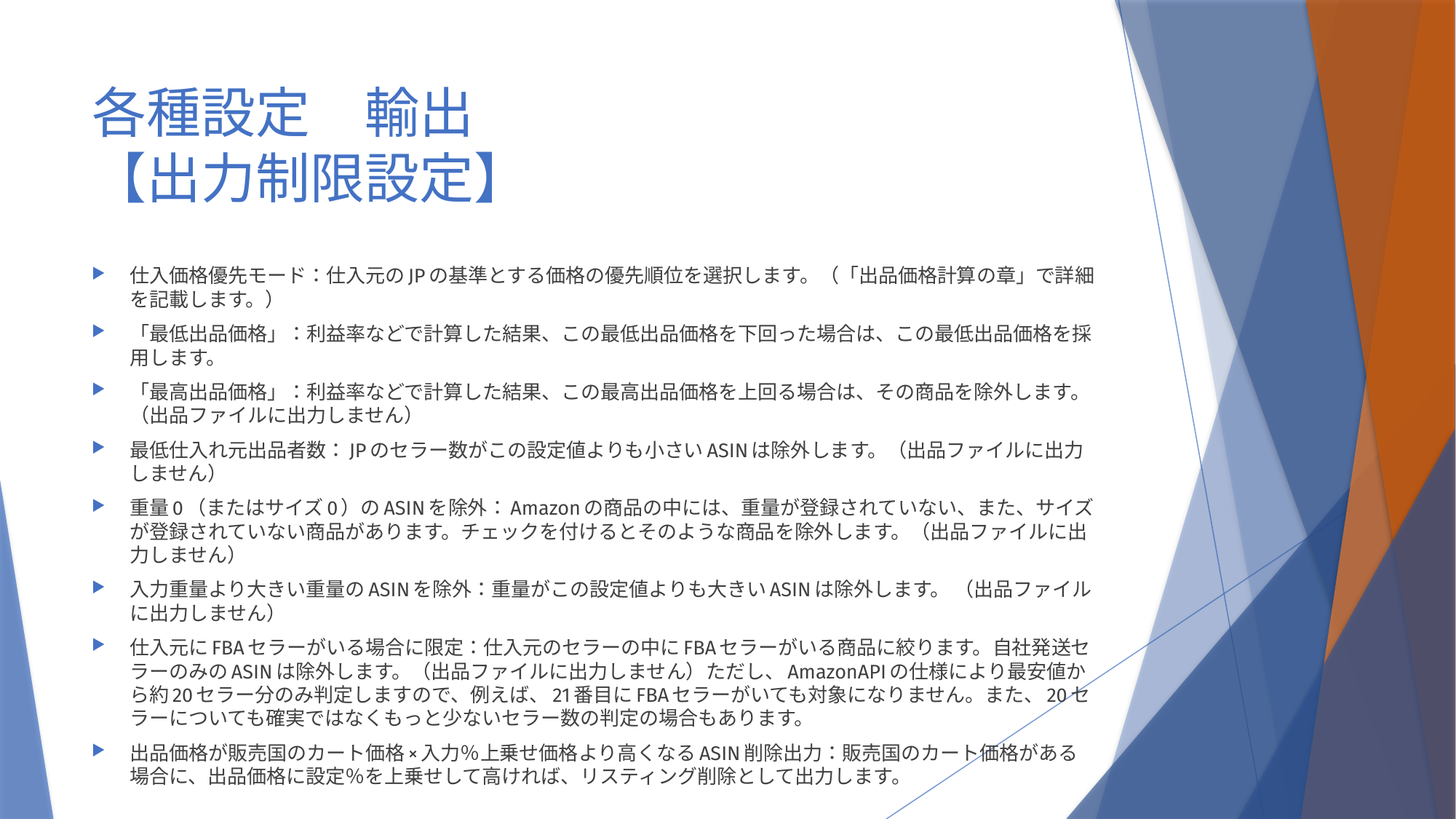

# 各種設定　輸出 【出力制限設定】
仕入価格優先モード：仕入元のJPの基準とする価格の優先順位を選択します。（「出品価格計算の章」で詳細を記載します。）
「最低出品価格」：利益率などで計算した結果、この最低出品価格を下回った場合は、この最低出品価格を採用します。
「最高出品価格」：利益率などで計算した結果、この最高出品価格を上回る場合は、その商品を除外します。（出品ファイルに出力しません）
最低仕入れ元出品者数：JPのセラー数がこの設定値よりも小さいASINは除外します。（出品ファイルに出力しません）
重量0（またはサイズ0）のASINを除外：Amazonの商品の中には、重量が登録されていない、また、サイズが登録されていない商品があります。チェックを付けるとそのような商品を除外します。（出品ファイルに出力しません）
入力重量より大きい重量のASINを除外：重量がこの設定値よりも大きいASINは除外します。 （出品ファイルに出力しません）
仕入元にFBAセラーがいる場合に限定：仕入元のセラーの中にFBAセラーがいる商品に絞ります。自社発送セラーのみのASINは除外します。（出品ファイルに出力しません）ただし、AmazonAPIの仕様により最安値から約20セラー分のみ判定しますので、例えば、21番目にFBAセラーがいても対象になりません。また、20セラーについても確実ではなくもっと少ないセラー数の判定の場合もあります。
出品価格が販売国のカート価格×入力％上乗せ価格より高くなるASIN削除出力：販売国のカート価格がある場合に、出品価格に設定％を上乗せして高ければ、リスティング削除として出力します。